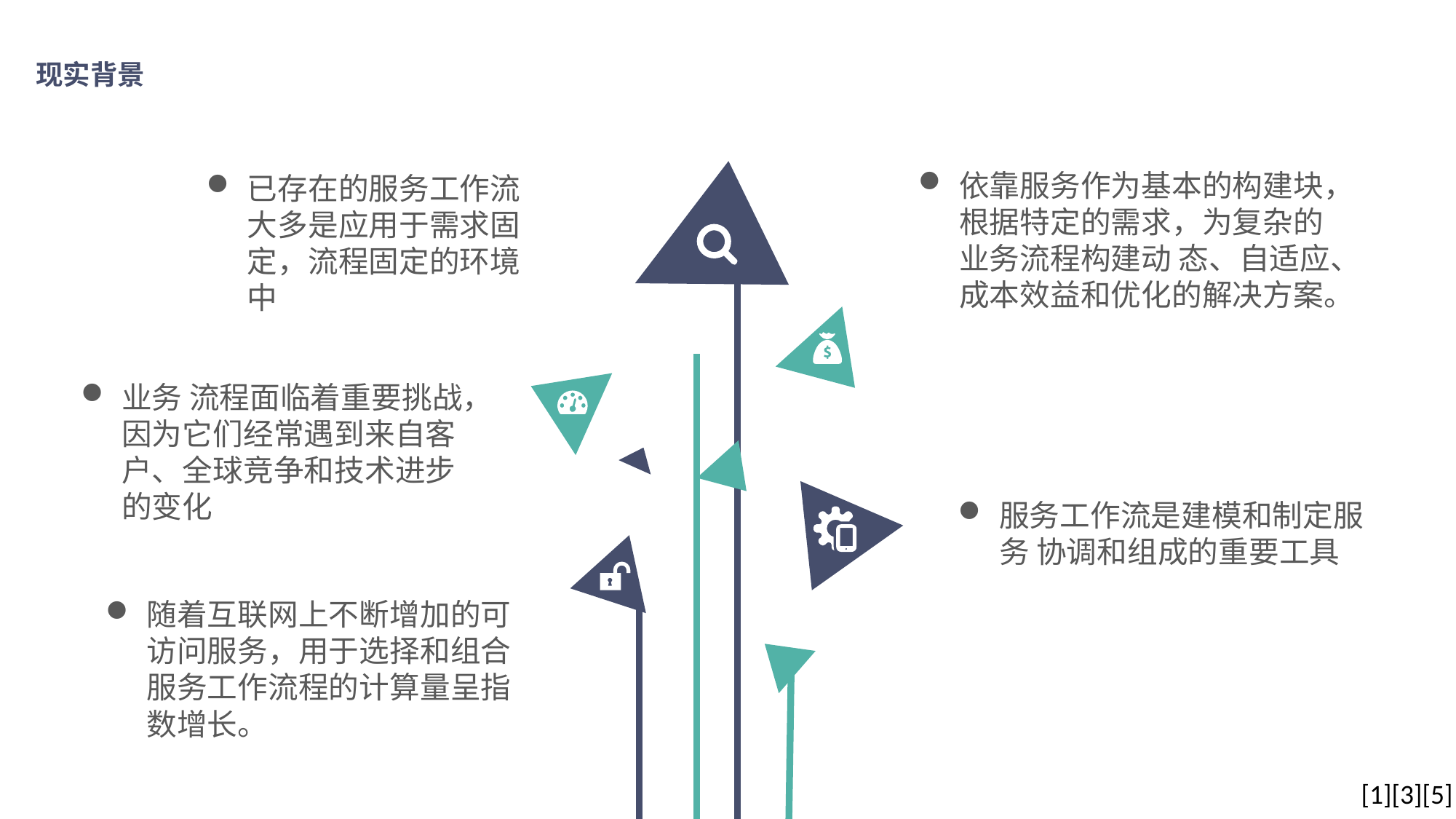

现实背景
依靠服务作为基本的构建块，根据特定的需求，为复杂的业务流程构建动 态、自适应、成本效益和优化的解决方案。
已存在的服务工作流大多是应用于需求固定，流程固定的环境中

业务 流程面临着重要挑战，因为它们经常遇到来自客户、全球竞争和技术进步的变化

服务工作流是建模和制定服务 协调和组成的重要工具

随着互联网上不断增加的可访问服务，用于选择和组合服务工作流程的计算量呈指数增长。

[1][3][5]